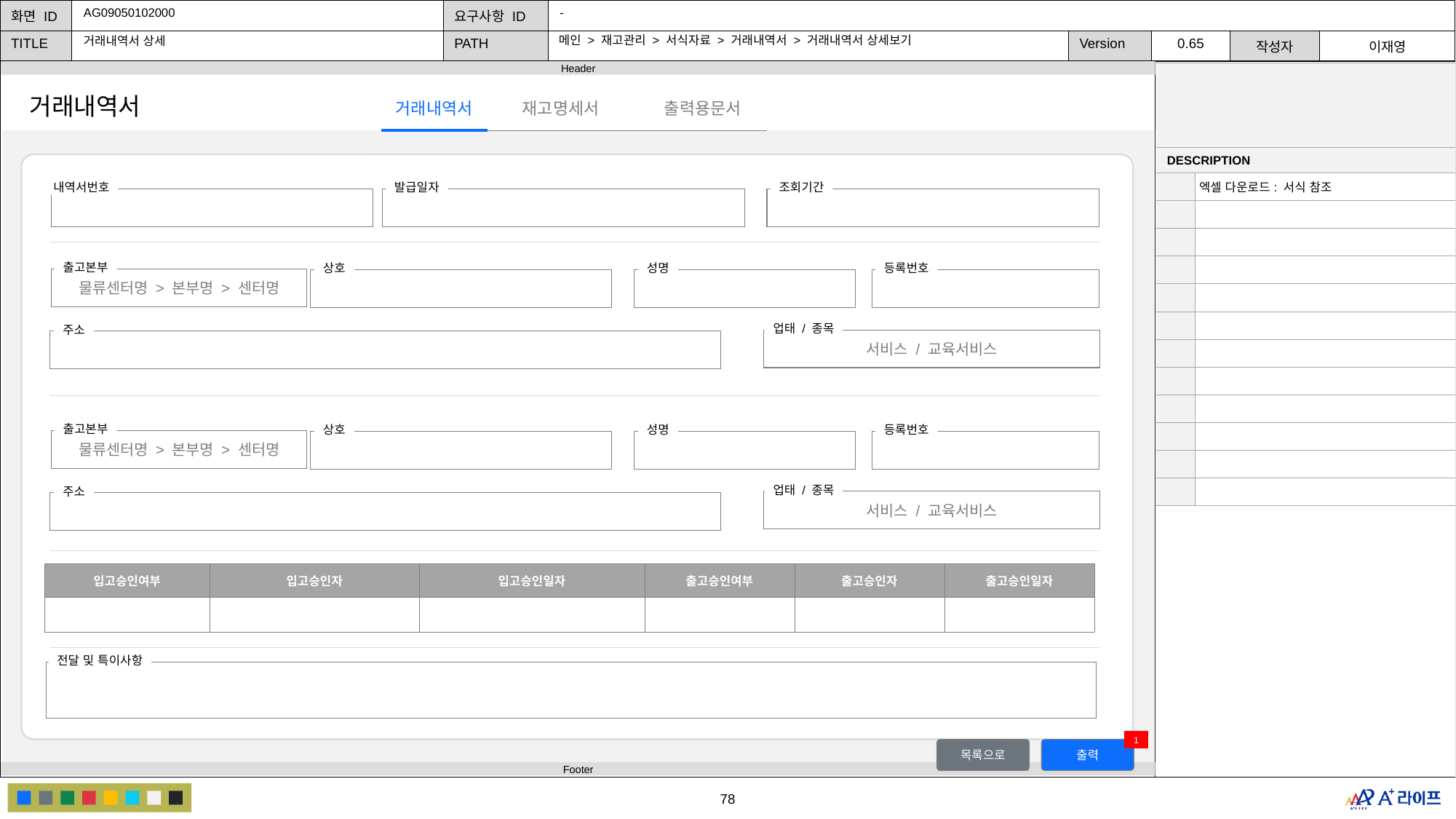

AG09050102000
-
메인 > 재고관리 > 서식자료 > 거래내역서 > 거래내역서 상세보기
거래내역서 상세
|  |  |
| --- | --- |
| DESCRIPTION |  |
|  | 엑셀 다운로드: 서식 참조 |
|  |  |
|  |  |
|  |  |
|  |  |
|  |  |
|  |  |
|  |  |
|  |  |
|  |  |
|  |  |
|  |  |
거래내역서
거래내역서
재고명세서
출력용문서

내역서번호

발급일자

조회기간

출고본부
물류센터명 > 본부명 > 센터명
상호

성명

등록번호

업태 / 종목
서비스 / 교육서비스
주소

출고본부
물류센터명 > 본부명 > 센터명
상호

성명

등록번호

업태 / 종목
서비스 / 교육서비스
주소

| 입고승인여부 | 입고승인자 | 입고승인일자 | 출고승인여부 | 출고승인자 | 출고승인일자 |
| --- | --- | --- | --- | --- | --- |
|  |  |  |  |  |  |
전달 및 특이사항

1
목록으로
출력